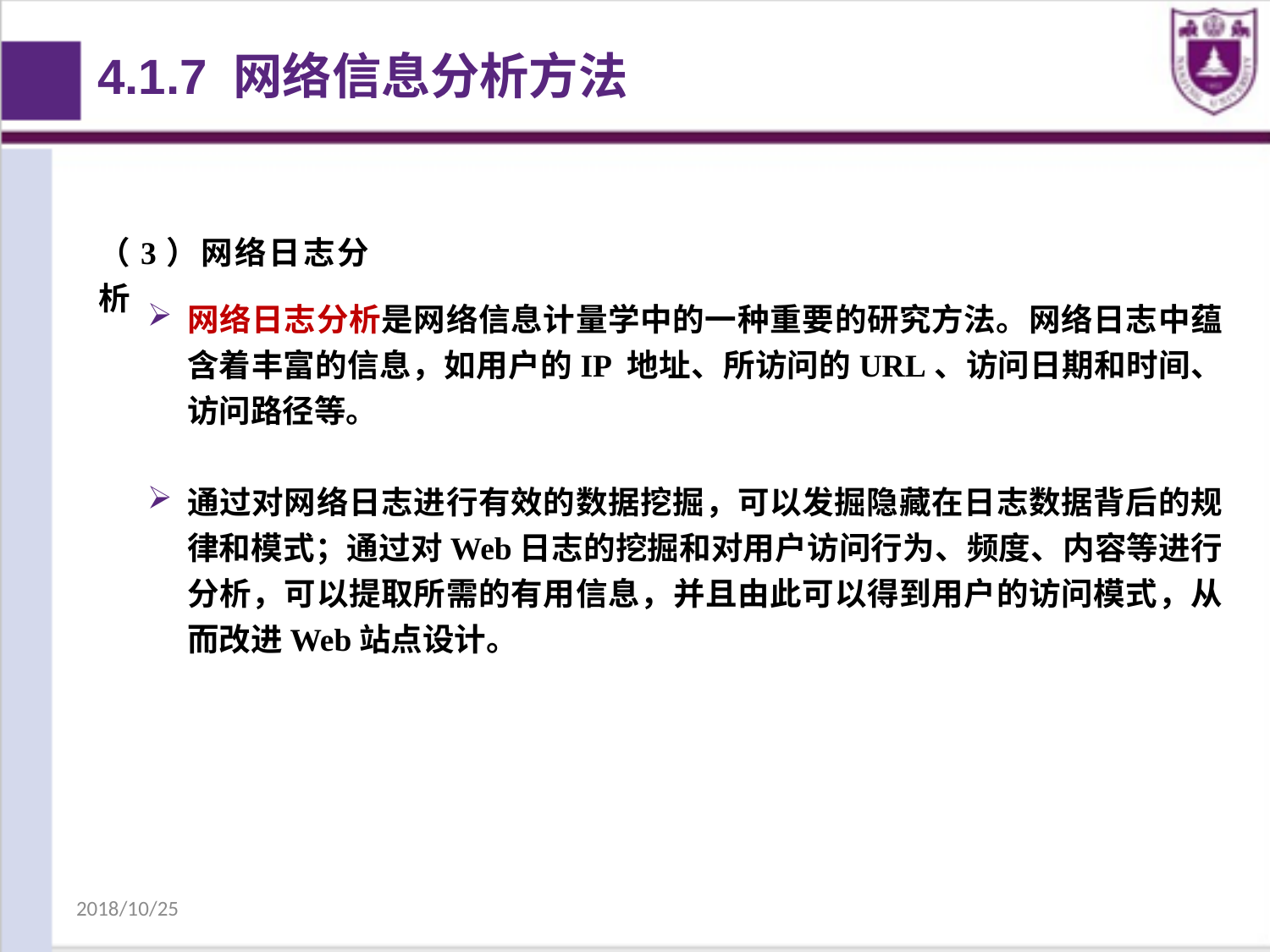

4.1.7 网络信息分析方法
（3）网络日志分析
网络日志分析是网络信息计量学中的一种重要的研究方法。网络日志中蕴含着丰富的信息，如用户的IP 地址、所访问的URL、访问日期和时间、访问路径等。

通过对网络日志进行有效的数据挖掘，可以发掘隐藏在日志数据背后的规律和模式；通过对Web日志的挖掘和对用户访问行为、频度、内容等进行分析，可以提取所需的有用信息，并且由此可以得到用户的访问模式，从而改进Web站点设计。
2018/10/25